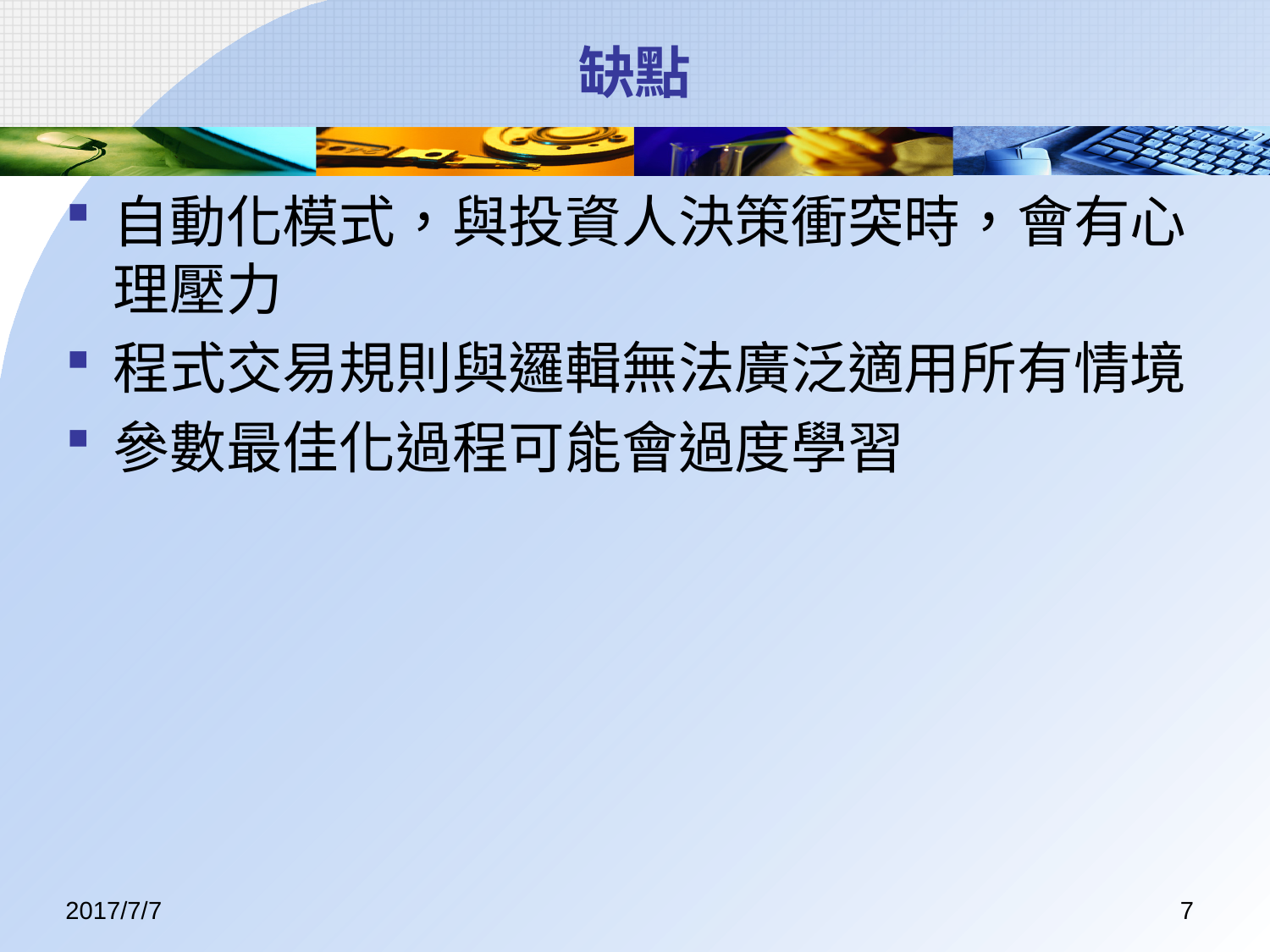

# 缺點
自動化模式，與投資人決策衝突時，會有心理壓力
程式交易規則與邏輯無法廣泛適用所有情境
參數最佳化過程可能會過度學習
2017/7/7
7